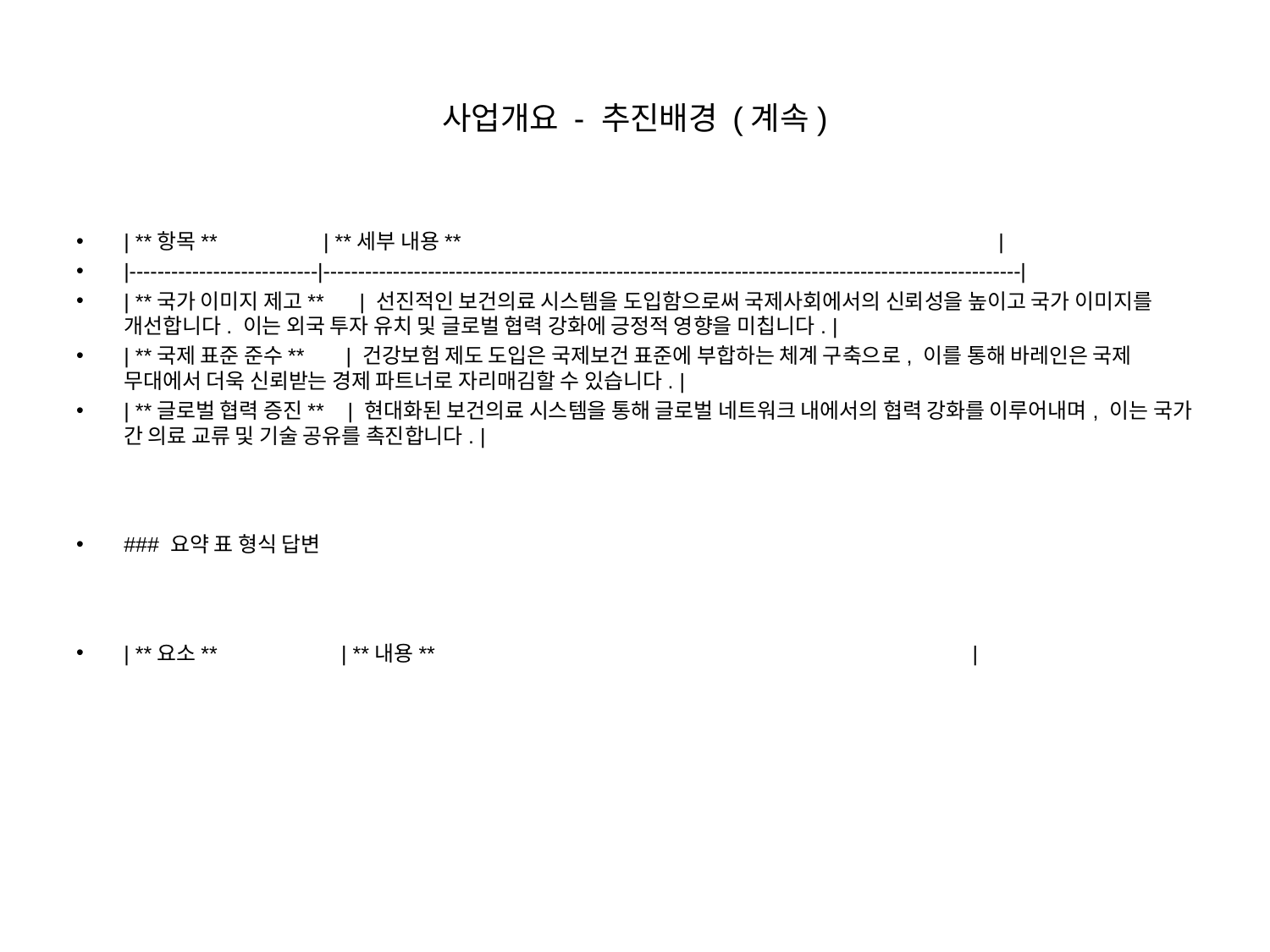

# 사업개요 - 추진배경 (계속)
| **항목**                  | **세부 내용**                                                                                           |
|---------------------------|----------------------------------------------------------------------------------------------------|
| **국가 이미지 제고**      | 선진적인 보건의료 시스템을 도입함으로써 국제사회에서의 신뢰성을 높이고 국가 이미지를 개선합니다. 이는 외국 투자 유치 및 글로벌 협력 강화에 긍정적 영향을 미칩니다. |
| **국제 표준 준수**       | 건강보험 제도 도입은 국제보건 표준에 부합하는 체계 구축으로, 이를 통해 바레인은 국제 무대에서 더욱 신뢰받는 경제 파트너로 자리매김할 수 있습니다. |
| **글로벌 협력 증진**    | 현대화된 보건의료 시스템을 통해 글로벌 네트워크 내에서의 협력 강화를 이루어내며, 이는 국가 간 의료 교류 및 기술 공유를 촉진합니다. |

### 요약 표 형식 답변

| **요소**                     | **내용**                                                                                           |